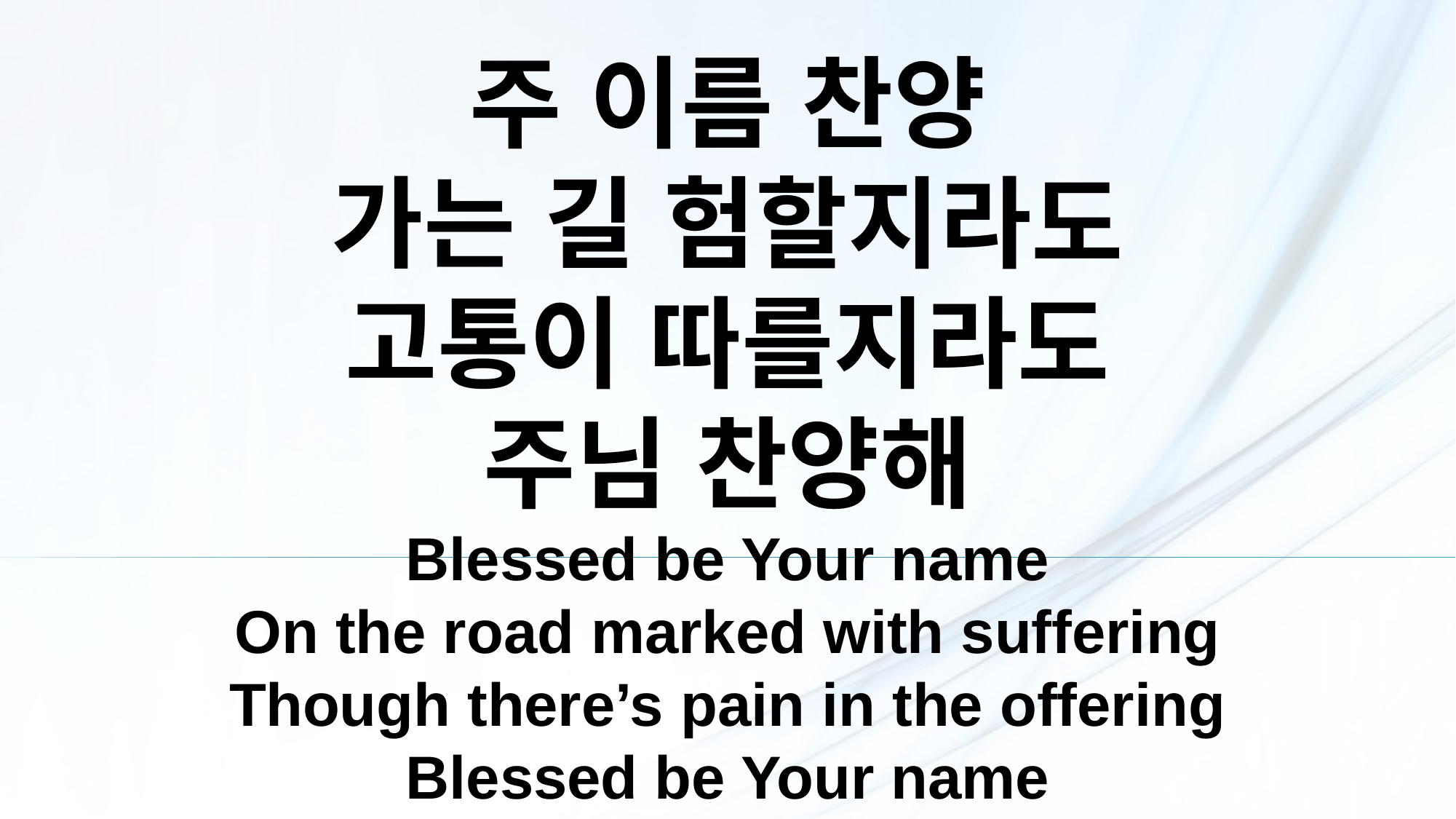

# 주 이름 찬양 가는 길 험할지라도 고통이 따를지라도 주님 찬양해 Blessed be Your name On the road marked with suffering Though there’s pain in the offering Blessed be Your name